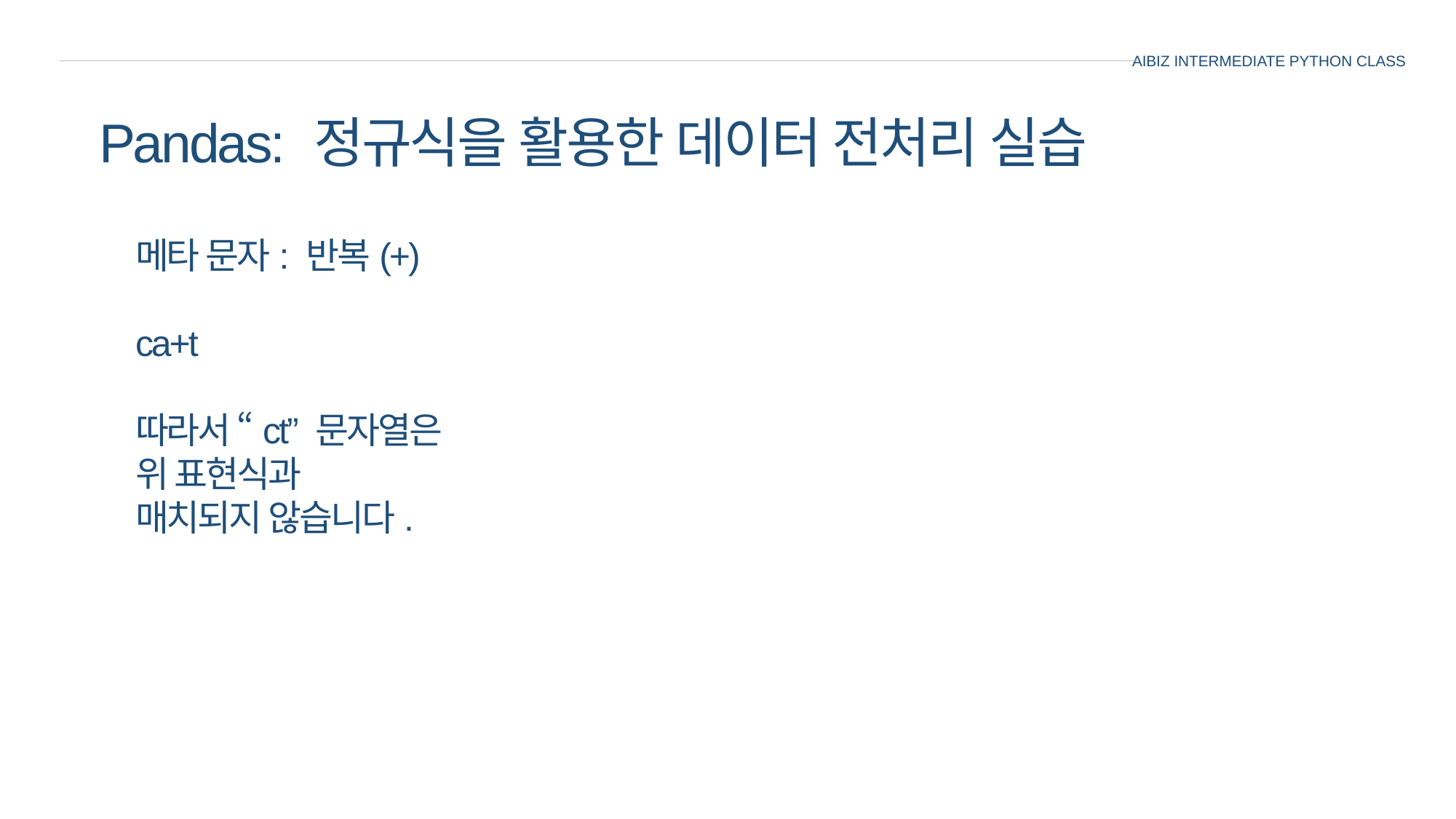

AIBIZ INTERMEDIATE PYTHON CLASS
Pandas: 정규식을 활용한 데이터 전처리 실습

메타 문자: 반복(+)

ca+t

따라서 “ct” 문자열은
위 표현식과
매치되지 않습니다.